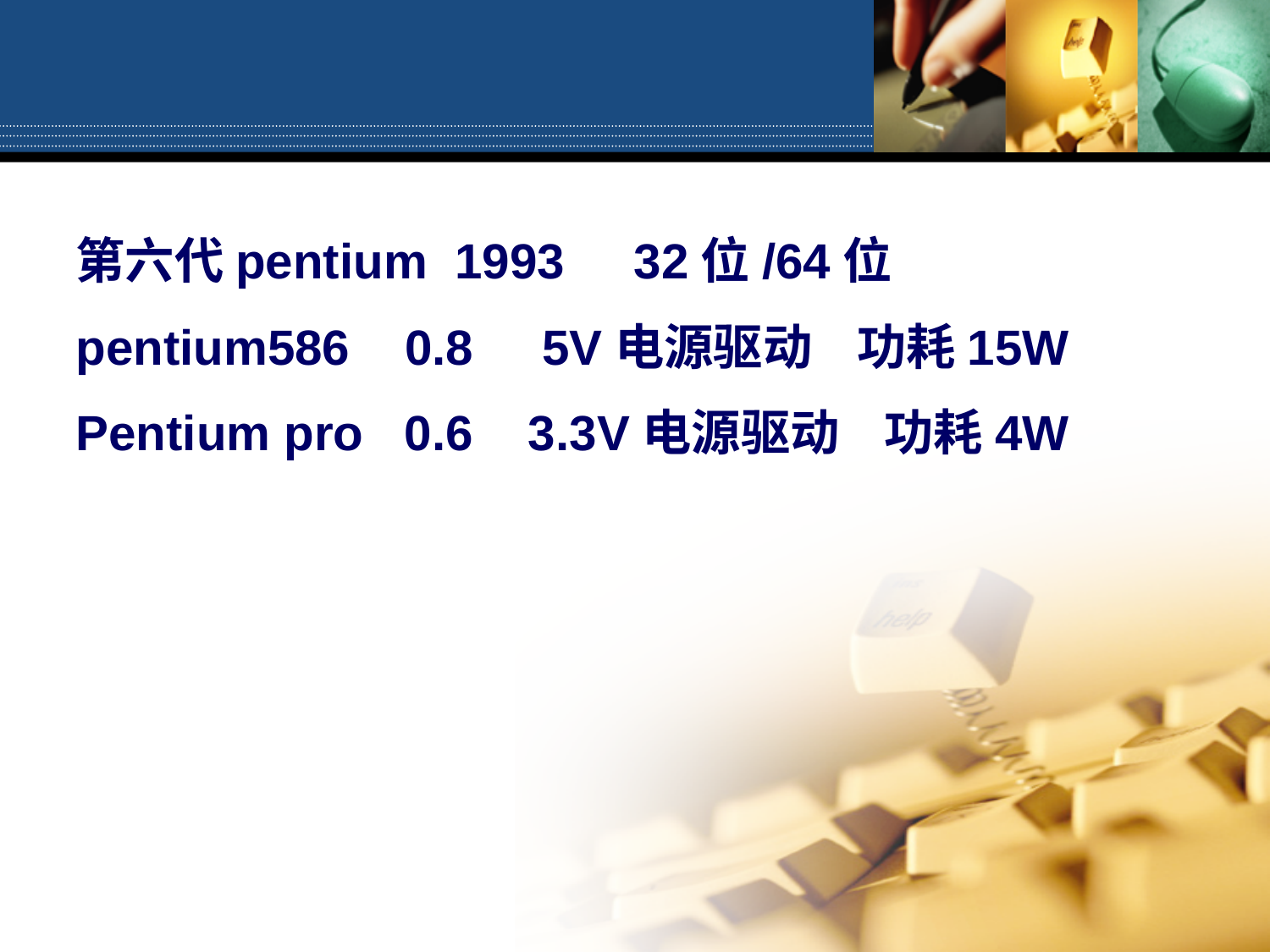

#
第六代pentium  1993     32位/64位
pentium586    0.8     5V电源驱动    功耗15W
Pentium pro   0.6    3.3V电源驱动    功耗4W